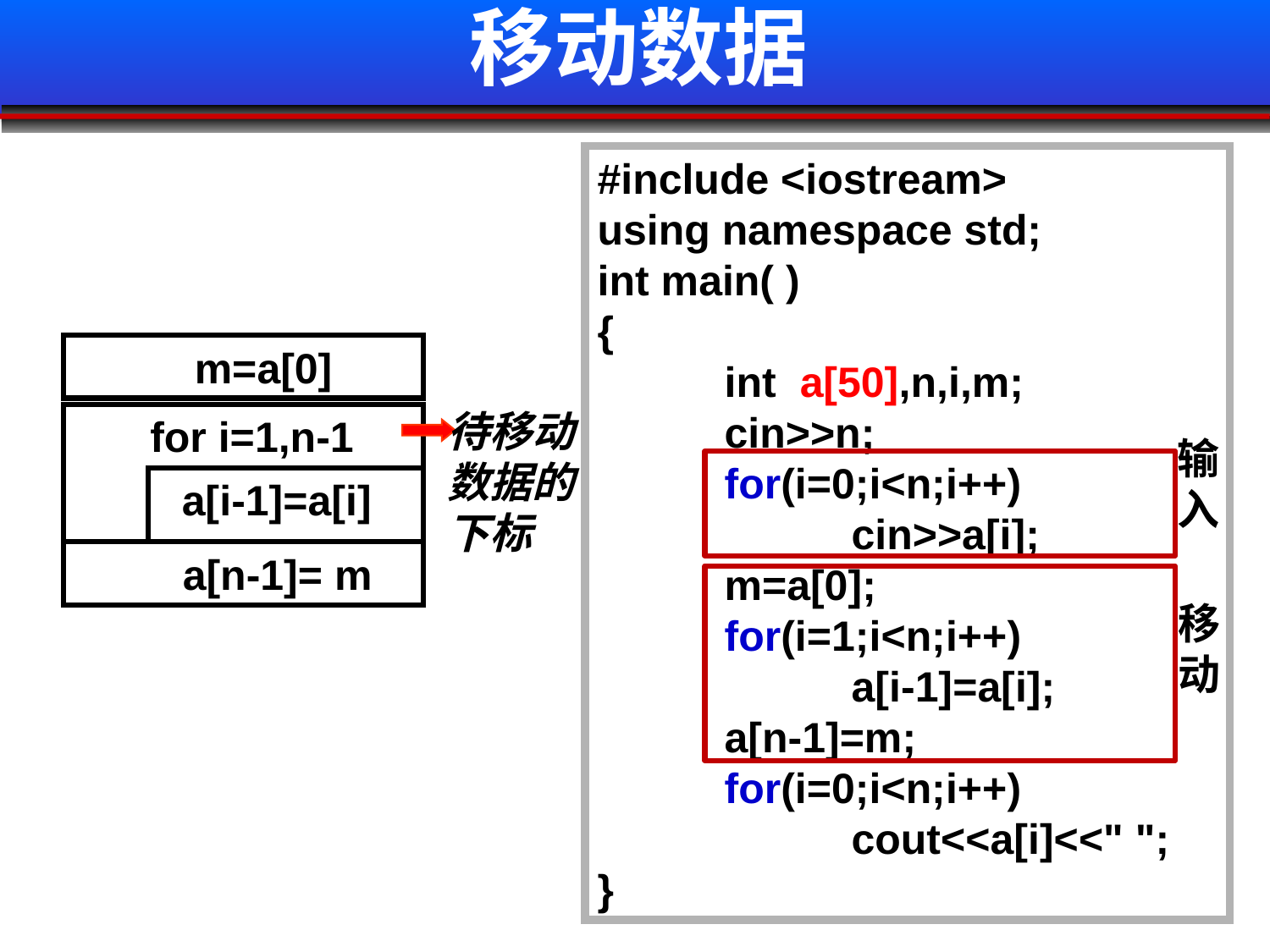

# 移动数据

#include <iostream>
using namespace std;
int main( )
{
	int  a[50],n,i,m;
	cin>>n;
	for(i=0;i<n;i++)
		cin>>a[i];
	m=a[0];
	for(i=1;i<n;i++)
		a[i-1]=a[i];
	a[n-1]=m;
	for(i=0;i<n;i++)
		cout<<a[i]<<" ";
}
          m=a[0]
待移动数据的下标

for i=1,n-1

输入

a[i-1]=a[i]
         a[n-1]= m

移动